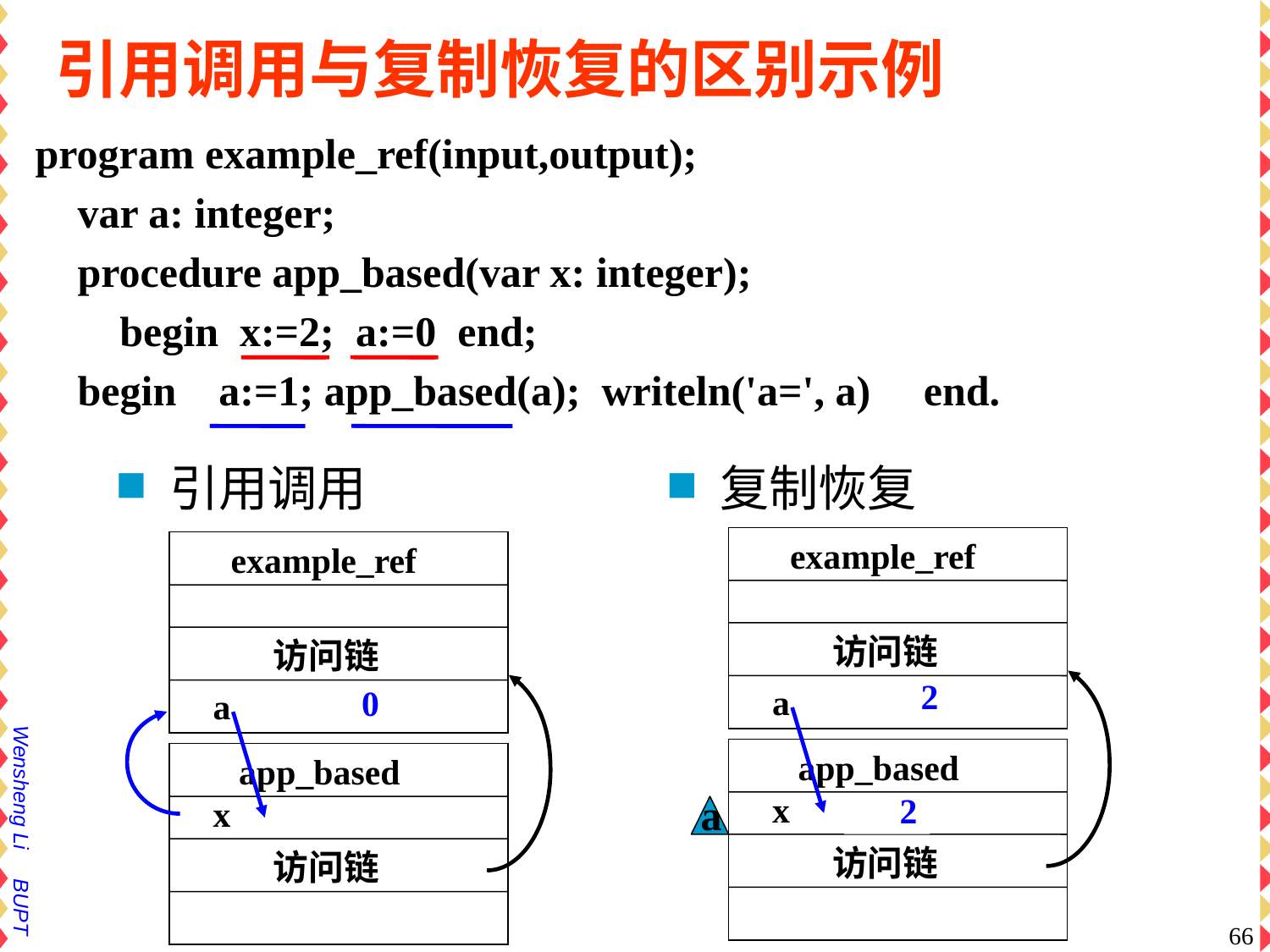

# 引用调用与复制恢复的区别示例
program example_ref(input,output);
    var a: integer;
    procedure app_based(var x: integer);
        begin  x:=2;  a:=0  end;
    begin    a:=1; app_based(a);  writeln('a=', a)     end.

引用调用
复制恢复
example_ref

访问链
a

example_ref

访问链
a

1
0
1
0
2
2

app_based

访问链

x

app_based

访问链

x
a

1
2
66